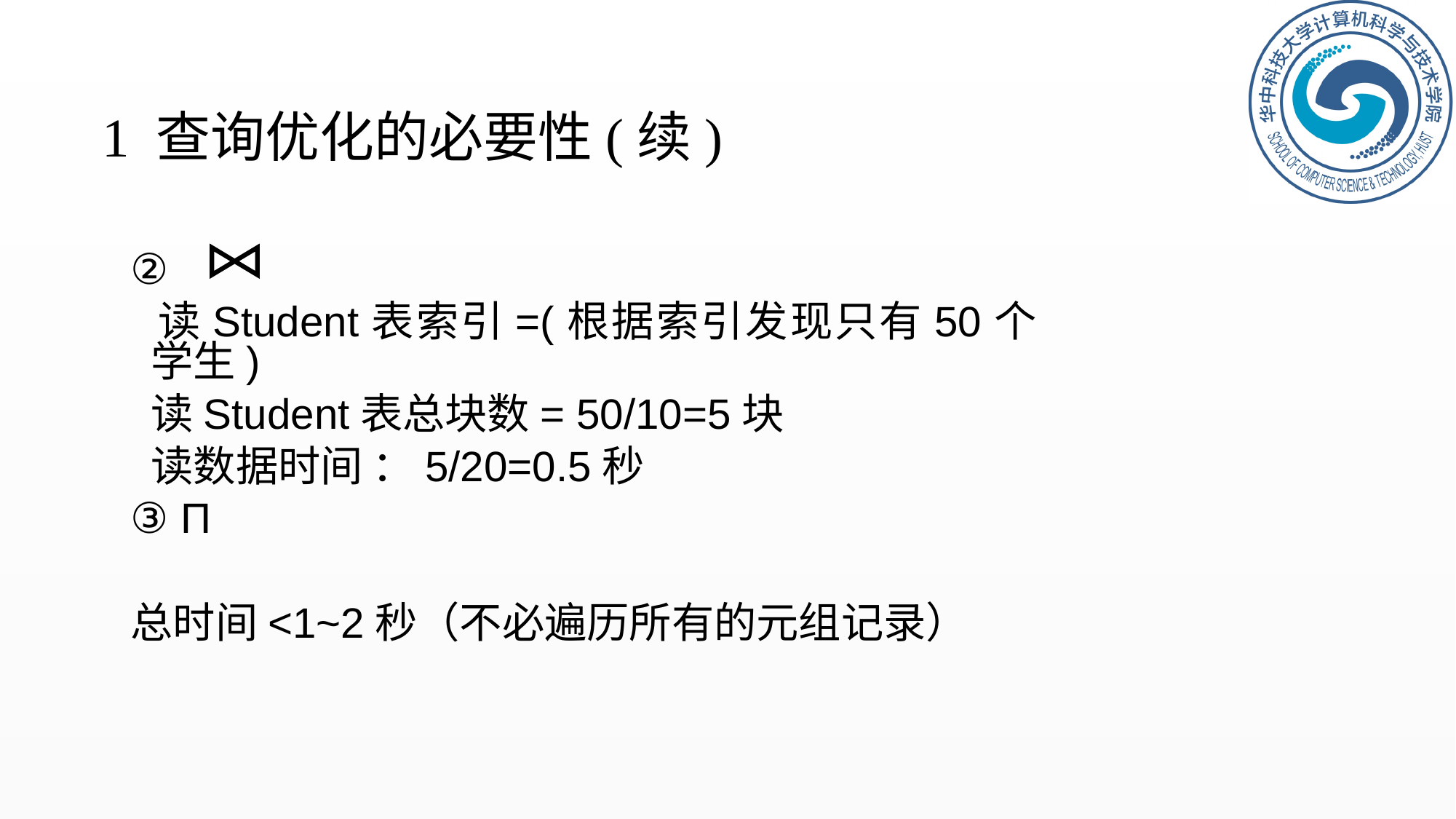

9.2.1 查询优化概述
1 查询优化的必要性(续)

②
 	读Student表索引=(根据索引发现只有50个学生)
	读Student表总块数= 50/10=5块
	读数据时间 ：5/20=0.5秒
③ П

总时间<1~2秒（不必遍历所有的元组记录）